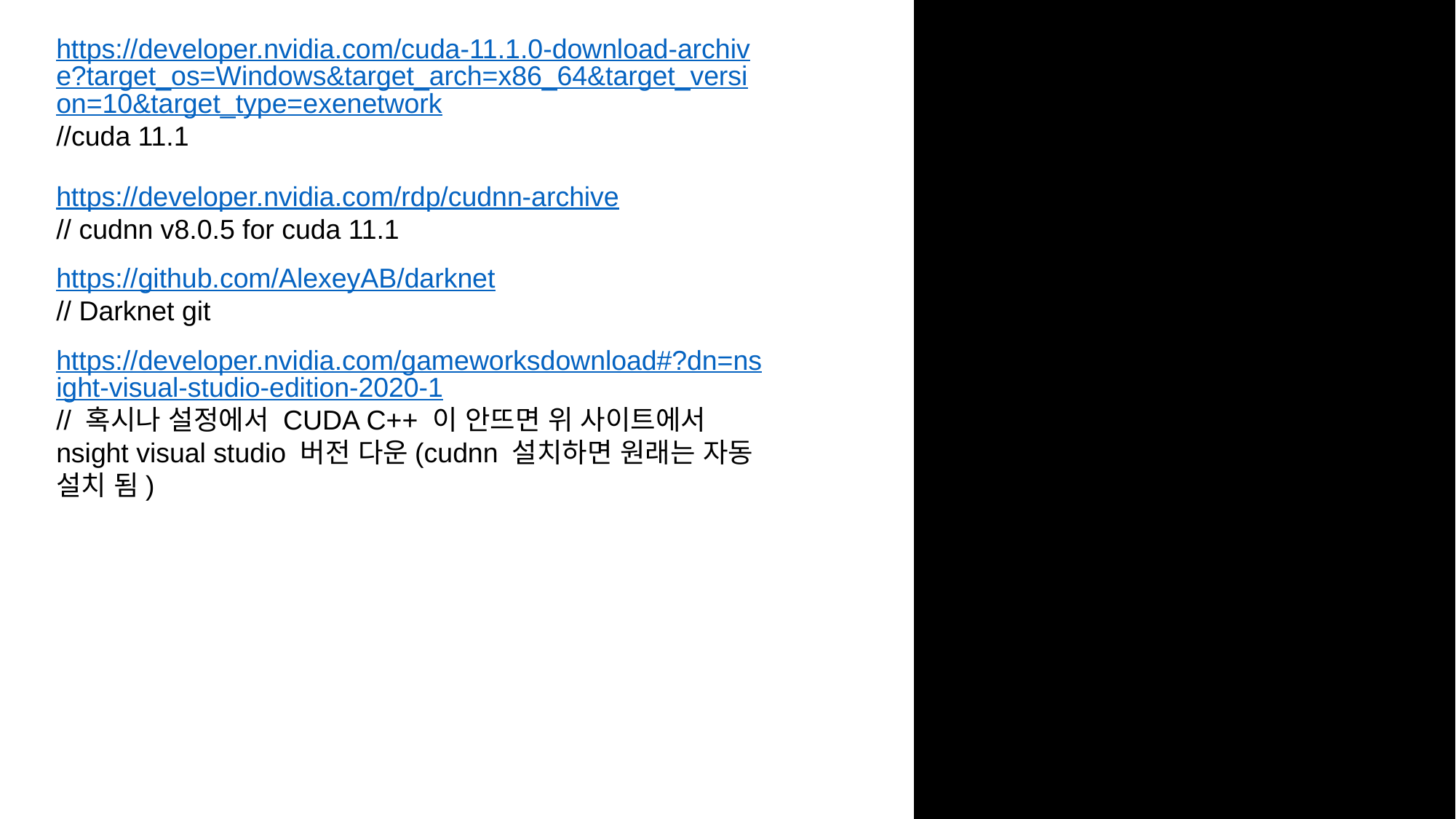

https://developer.nvidia.com/cuda-11.1.0-download-archive?target_os=Windows&target_arch=x86_64&target_version=10&target_type=exenetwork
//cuda 11.1
https://developer.nvidia.com/rdp/cudnn-archive
// cudnn v8.0.5 for cuda 11.1
https://github.com/AlexeyAB/darknet
// Darknet git
https://developer.nvidia.com/gameworksdownload#?dn=nsight-visual-studio-edition-2020-1
// 혹시나 설정에서 CUDA C++ 이 안뜨면 위 사이트에서 nsight visual studio 버전 다운(cudnn 설치하면 원래는 자동 설치 됨)